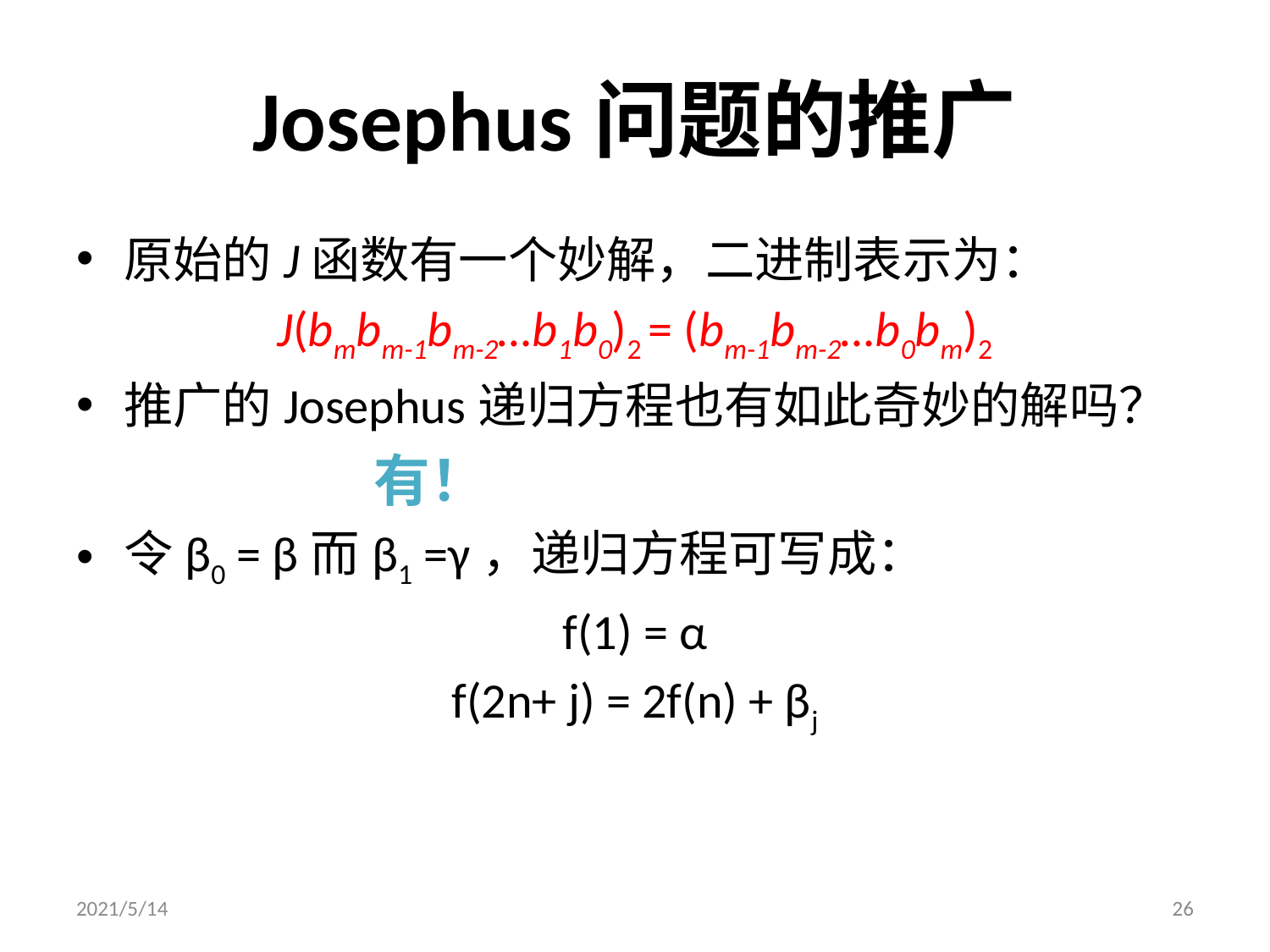

# Josephus问题的推广
原始的J函数有一个妙解，二进制表示为：
J(bmbm-1bm-2…b1b0)2 = (bm-1bm-2…b0bm)2
推广的Josephus递归方程也有如此奇妙的解吗？
                          有！
令β0 = β而β1 =γ，递归方程可写成：
f(1) = α
f(2n+ j) = 2f(n) + βj
2021/5/14
26